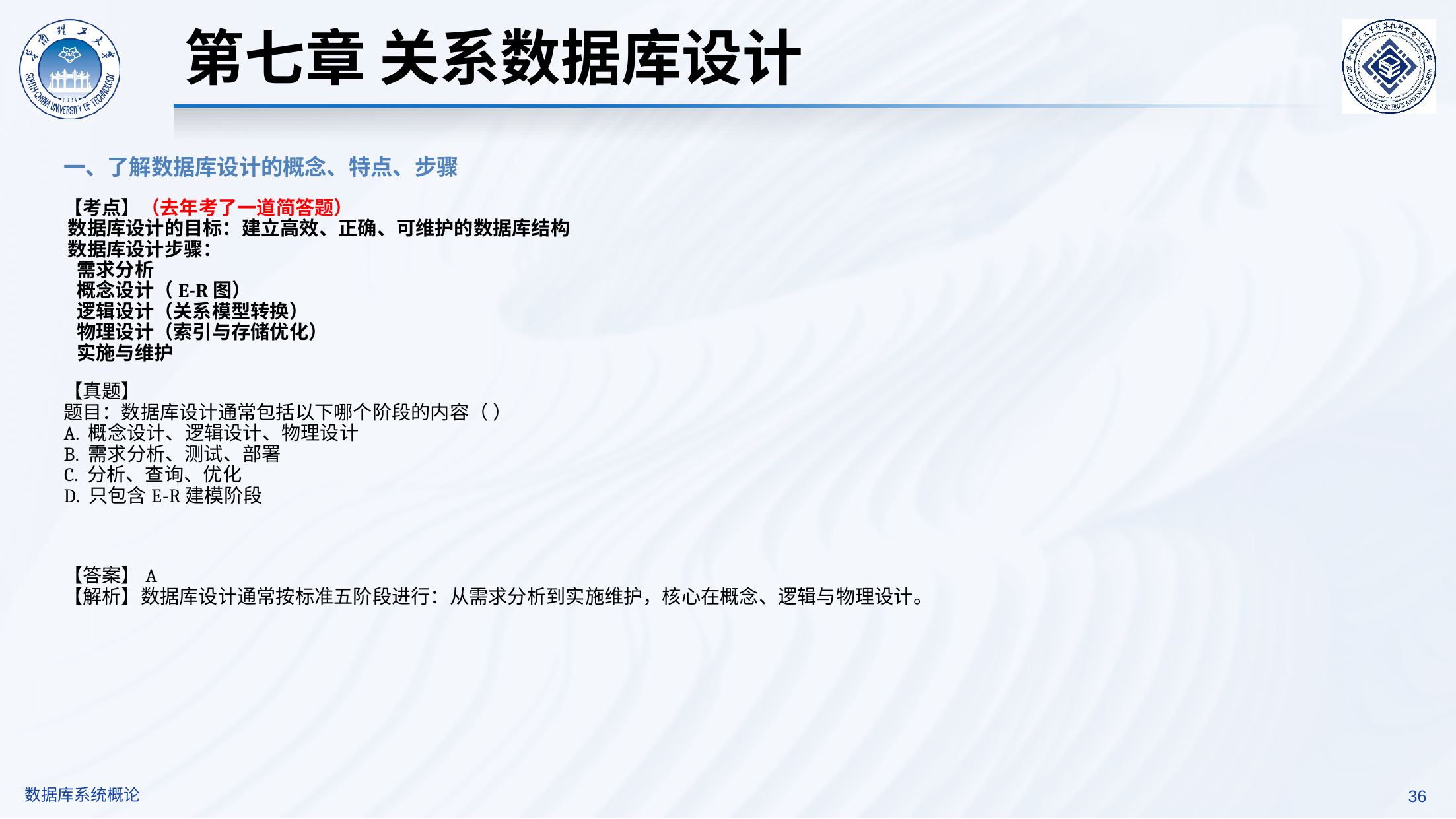

第七章 关系数据库设计
一、了解数据库设计的概念、特点、步骤
【考点】（去年考了一道简答题）
 数据库设计的目标：建立高效、正确、可维护的数据库结构
 数据库设计步骤：
   需求分析
   概念设计（E-R图）
   逻辑设计（关系模型转换）
   物理设计（索引与存储优化）
   实施与维护
【真题】
题目：数据库设计通常包括以下哪个阶段的内容（ ）
A. 概念设计、逻辑设计、物理设计
B. 需求分析、测试、部署
C. 分析、查询、优化
D. 只包含E-R建模阶段
【答案】A
【解析】数据库设计通常按标准五阶段进行：从需求分析到实施维护，核心在概念、逻辑与物理设计。